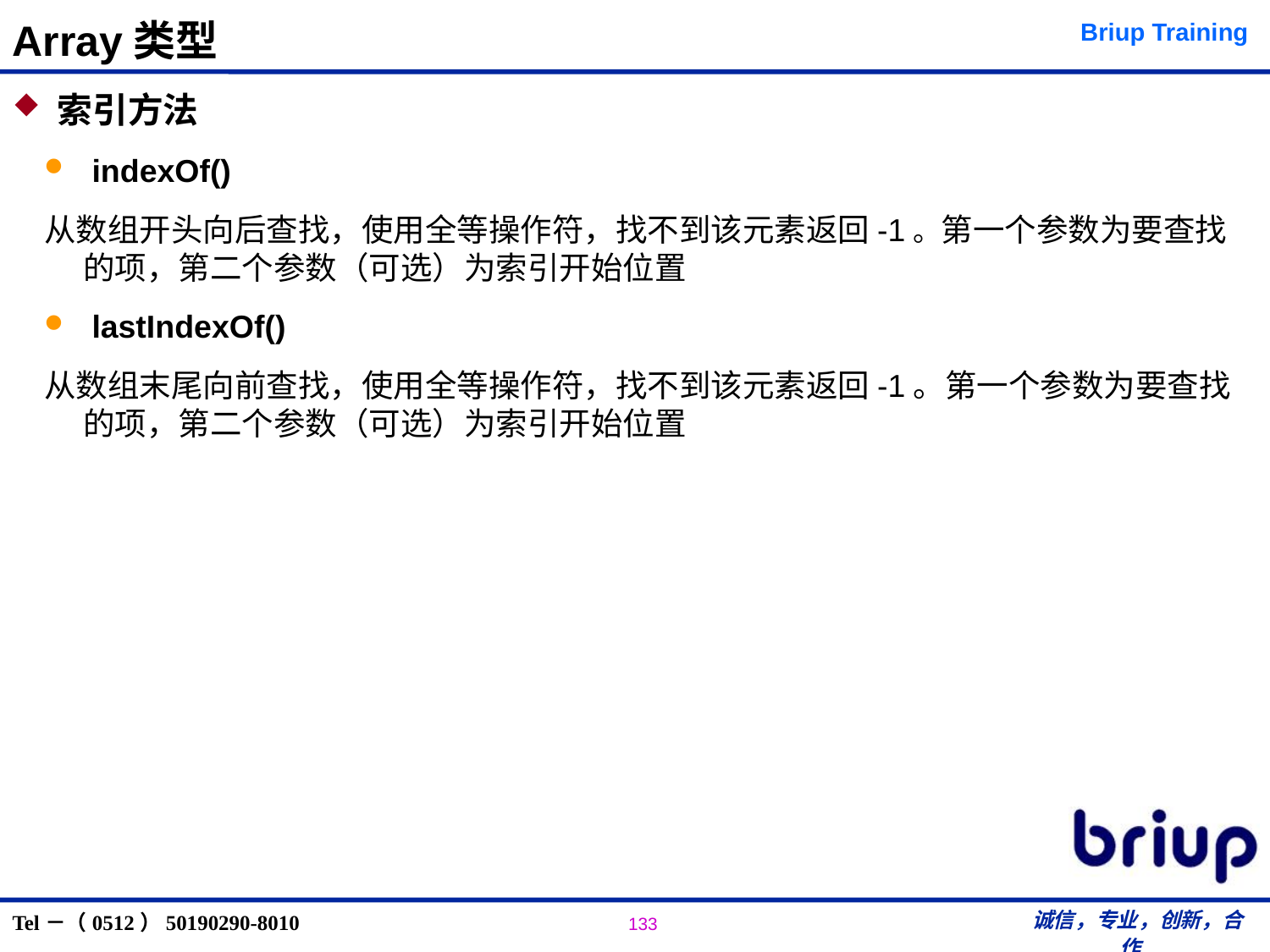

# Array类型
 索引方法
 indexOf()
从数组开头向后查找，使用全等操作符，找不到该元素返回-1。第一个参数为要查找的项，第二个参数（可选）为索引开始位置
 lastIndexOf()
从数组末尾向前查找，使用全等操作符，找不到该元素返回-1。第一个参数为要查找的项，第二个参数（可选）为索引开始位置